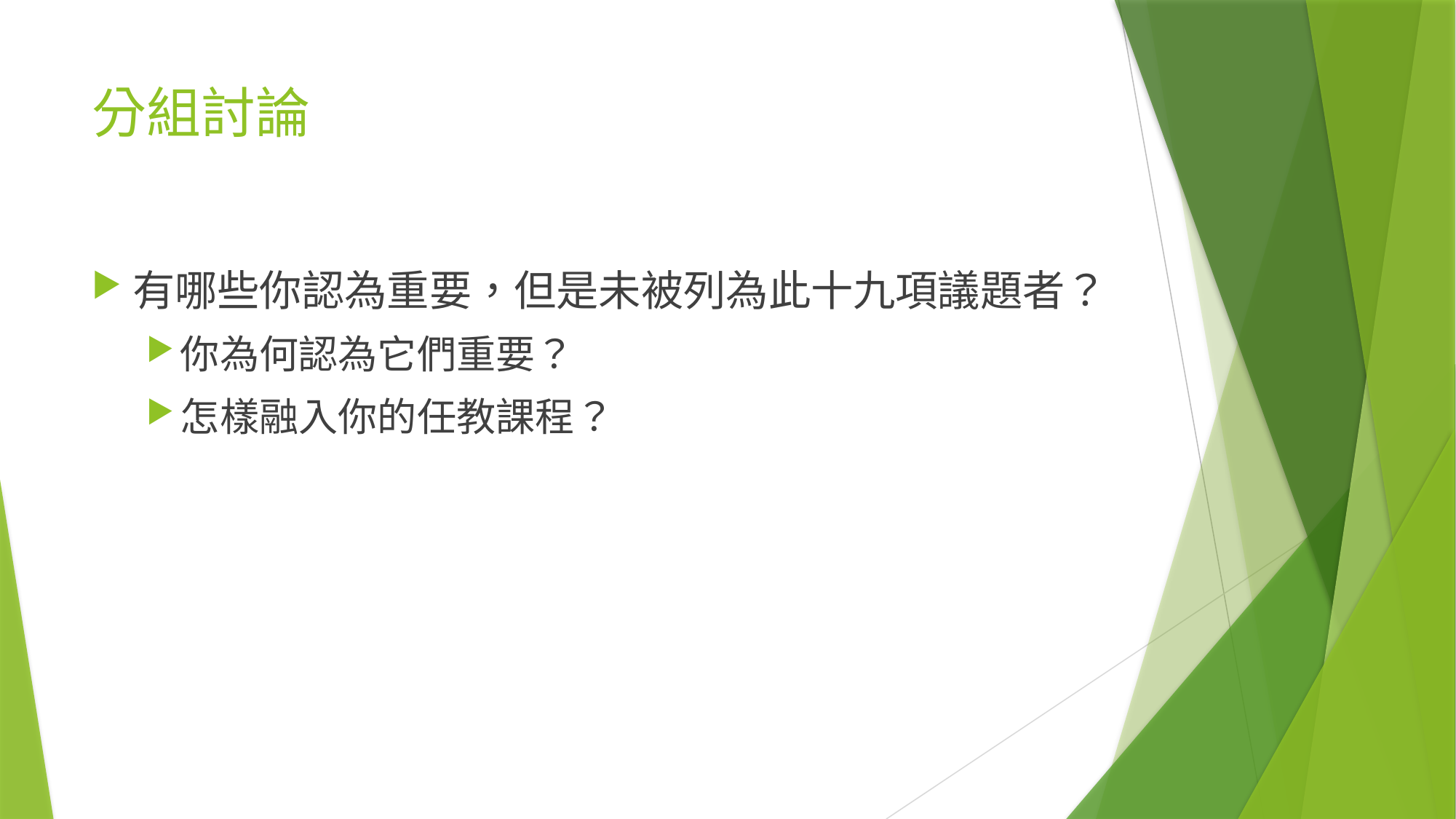

# 分組討論
有哪些你認為重要，但是未被列為此十九項議題者？
你為何認為它們重要？
怎樣融入你的任教課程？